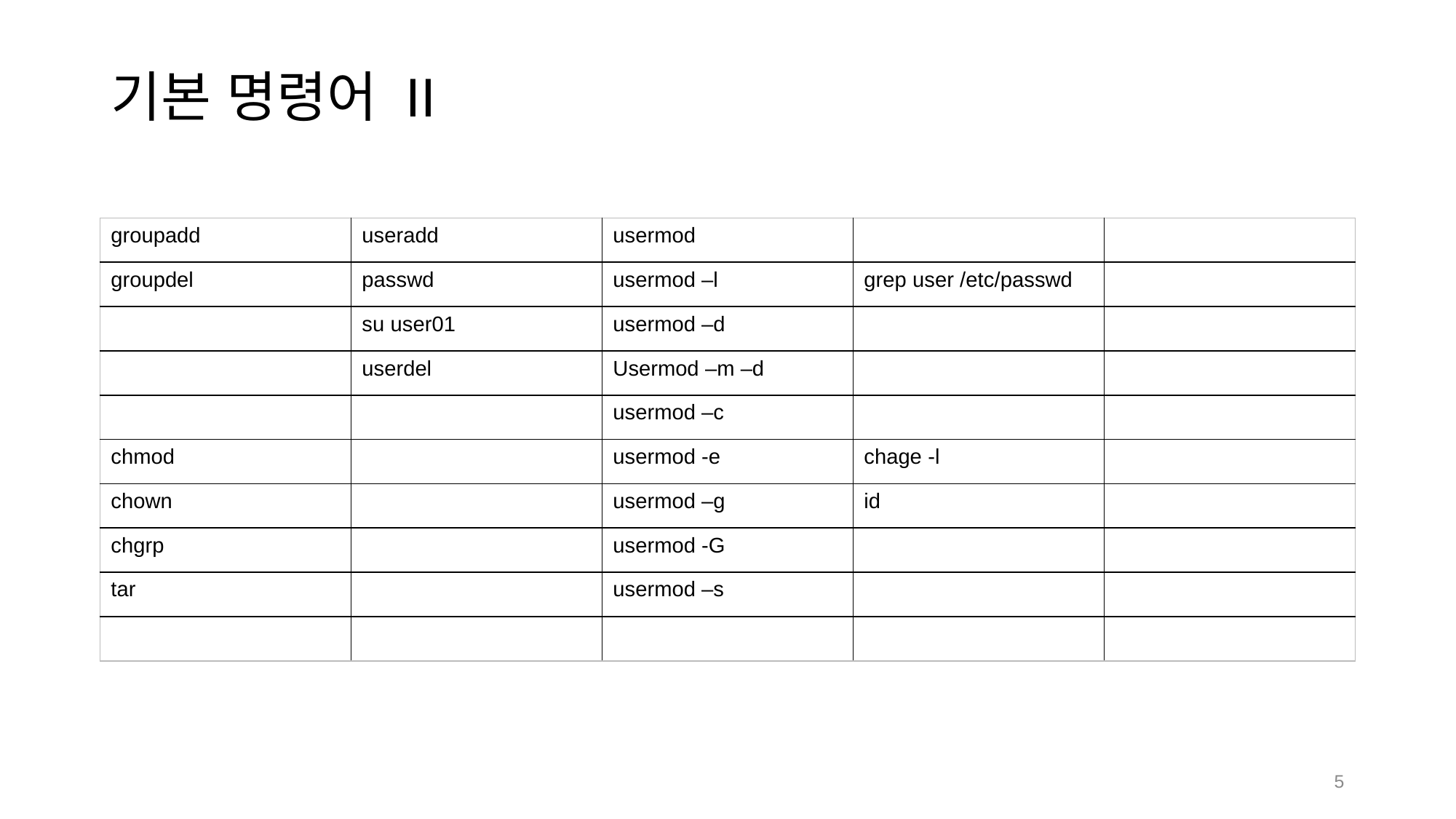

# 기본 명령어 II
| groupadd | useradd | usermod |  |  |
| --- | --- | --- | --- | --- |
| groupdel | passwd | usermod –l | grep user /etc/passwd |  |
|  | su user01 | usermod –d |  |  |
|  | userdel | Usermod –m –d |  |  |
|  |  | usermod –c |  |  |
| chmod |  | usermod -e | chage -l |  |
| chown |  | usermod –g | id |  |
| chgrp |  | usermod -G |  |  |
| tar |  | usermod –s |  |  |
|  |  |  |  |  |
5